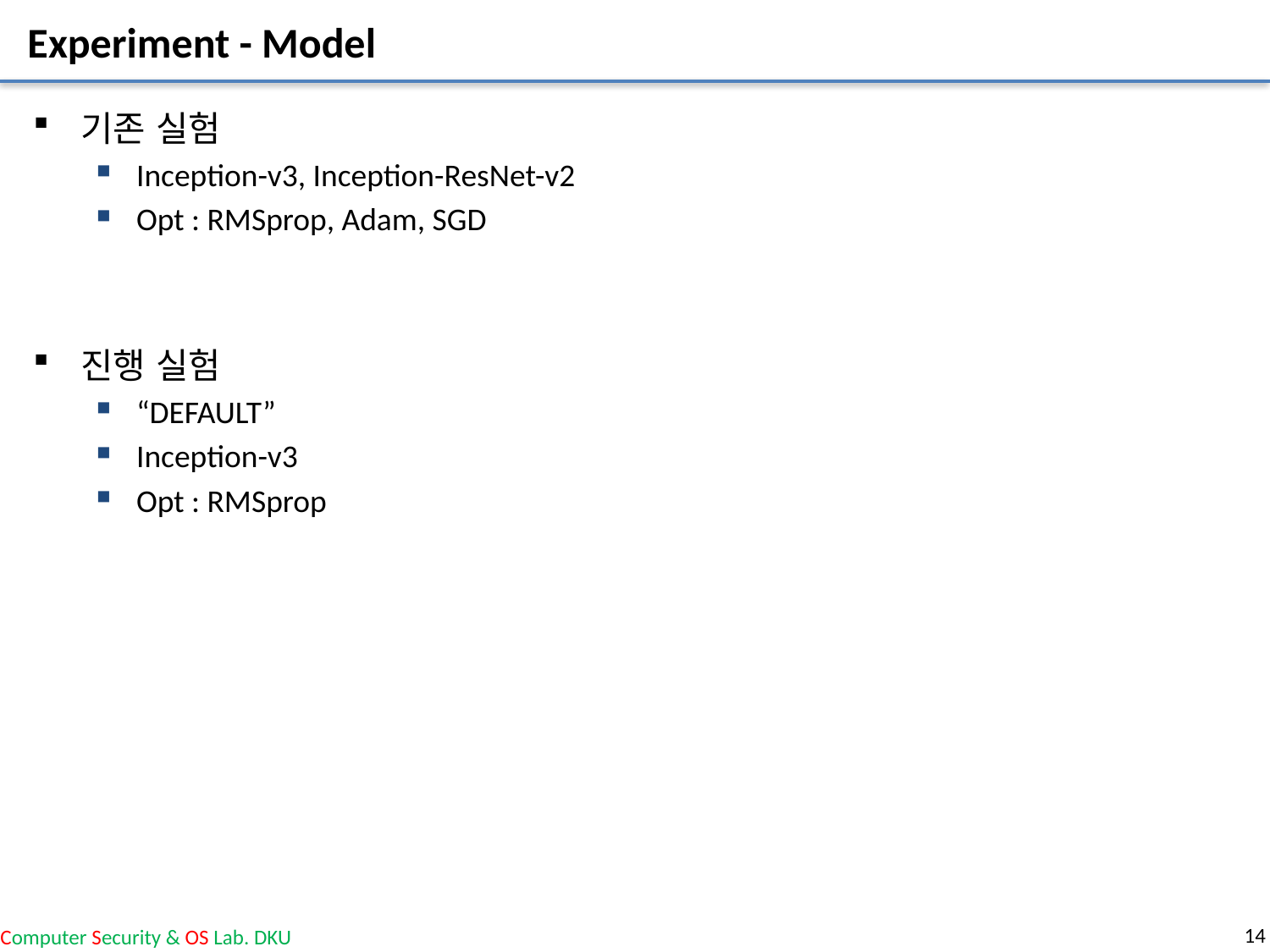

# Experiment - Model
기존 실험
Inception-v3, Inception-ResNet-v2
Opt : RMSprop, Adam, SGD

진행 실험
“DEFAULT”
Inception-v3
Opt : RMSprop

14